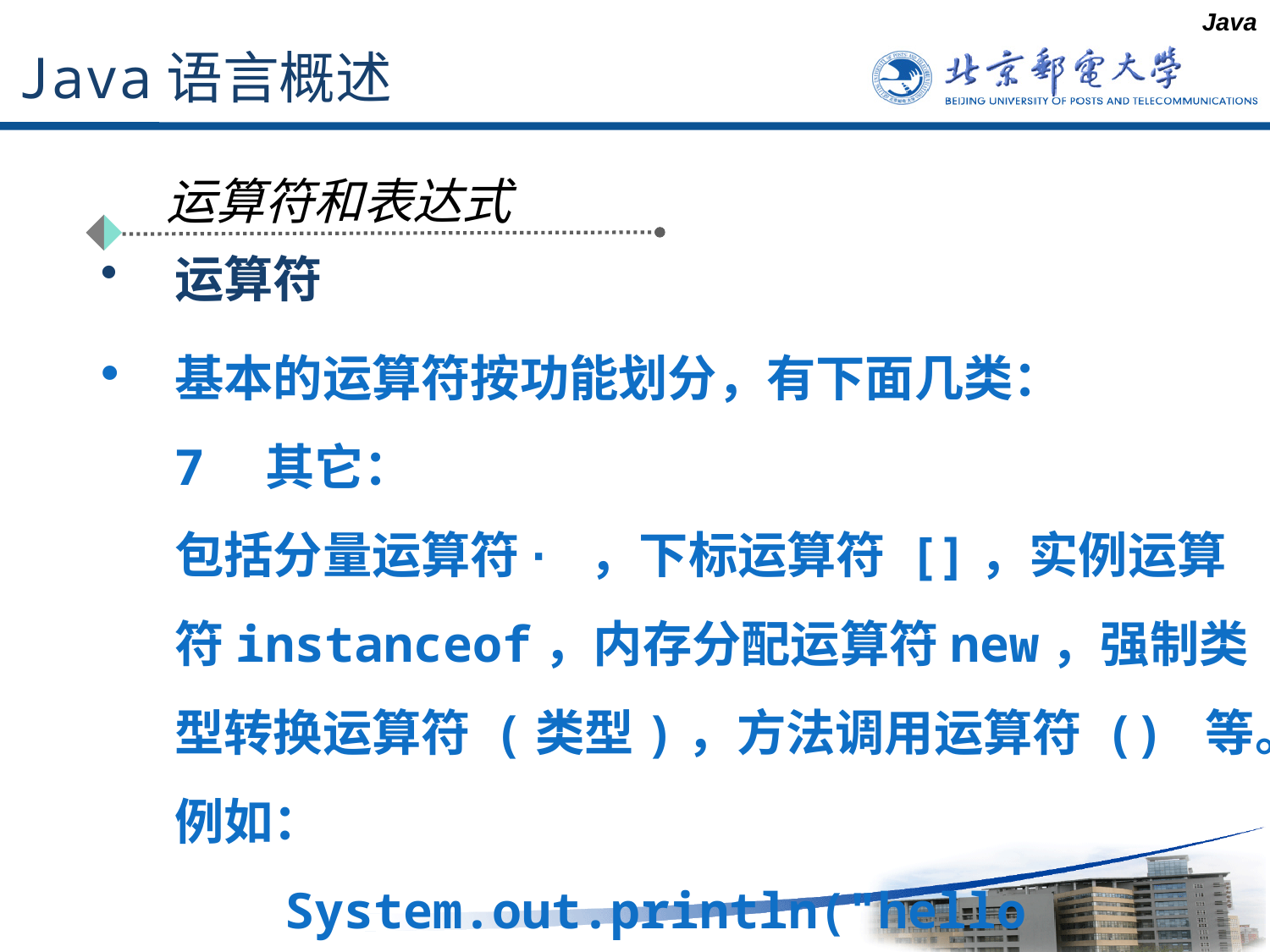

Java
# Java语言概述

运算符和表达式

运算符
基本的运算符按功能划分，有下面几类：
7　其它：
包括分量运算符· ，下标运算符 []，实例运算符instanceof，内存分配运算符new，强制类型转换运算符 (类型)，方法调用运算符 () 等。例如：
　　System.out.println("hello world");
　　int array1[]=new int[4];